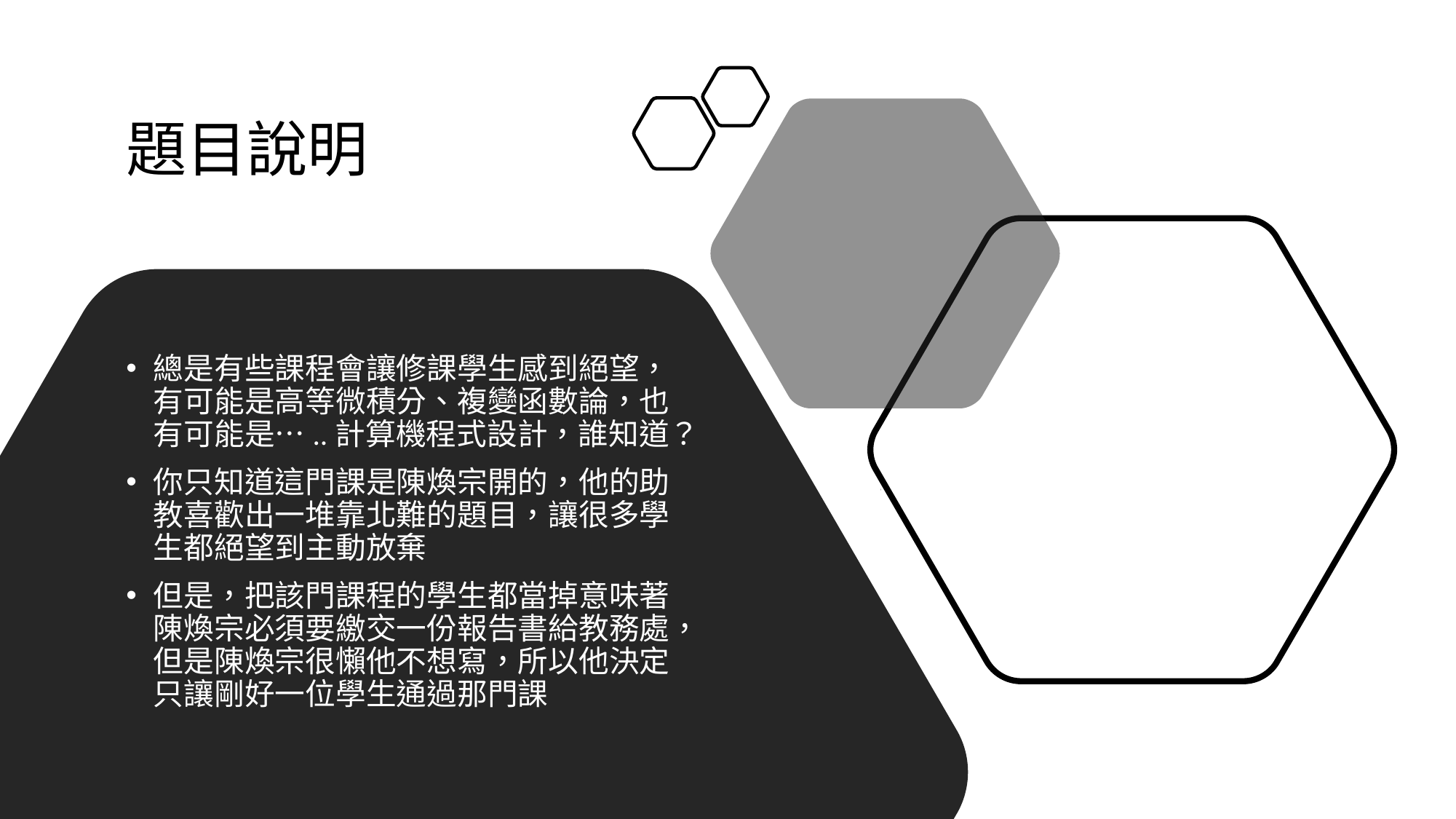

# 題目說明

總是有些課程會讓修課學生感到絕望，有可能是高等微積分、複變函數論，也有可能是…..計算機程式設計，誰知道？
你只知道這門課是陳煥宗開的，他的助教喜歡出一堆靠北難的題目，讓很多學生都絕望到主動放棄
但是，把該門課程的學生都當掉意味著陳煥宗必須要繳交一份報告書給教務處，但是陳煥宗很懶他不想寫，所以他決定只讓剛好一位學生通過那門課